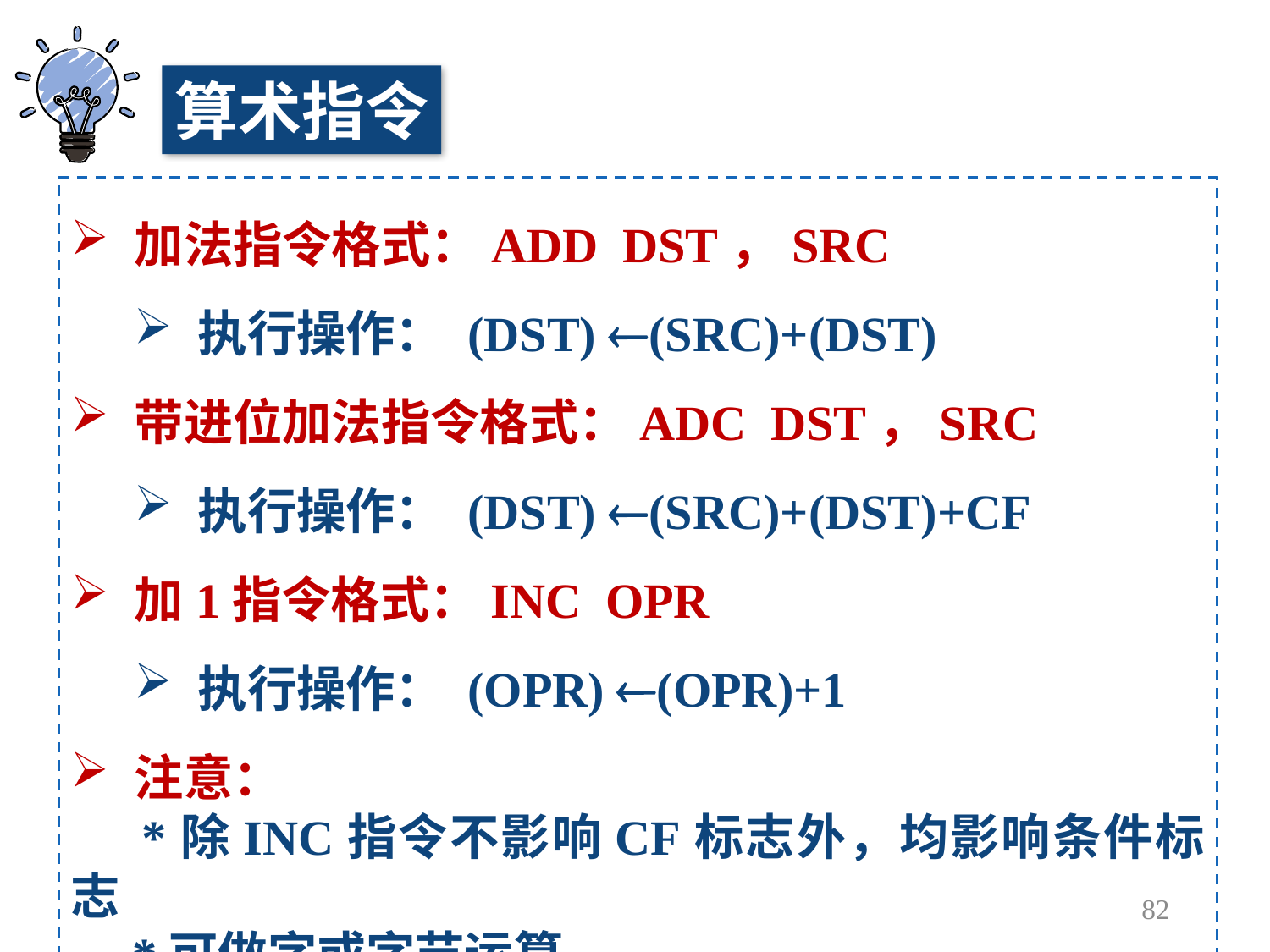

算术指令
加法指令格式：ADD  DST，SRC
执行操作： (DST) ←(SRC)+(DST)
带进位加法指令格式：ADC  DST，SRC
执行操作： (DST) ←(SRC)+(DST)+CF
加1指令格式：INC  OPR
执行操作： (OPR) ←(OPR)+1
注意：
     *除INC指令不影响CF标志外，均影响条件标志
     *可做字或字节运算
82